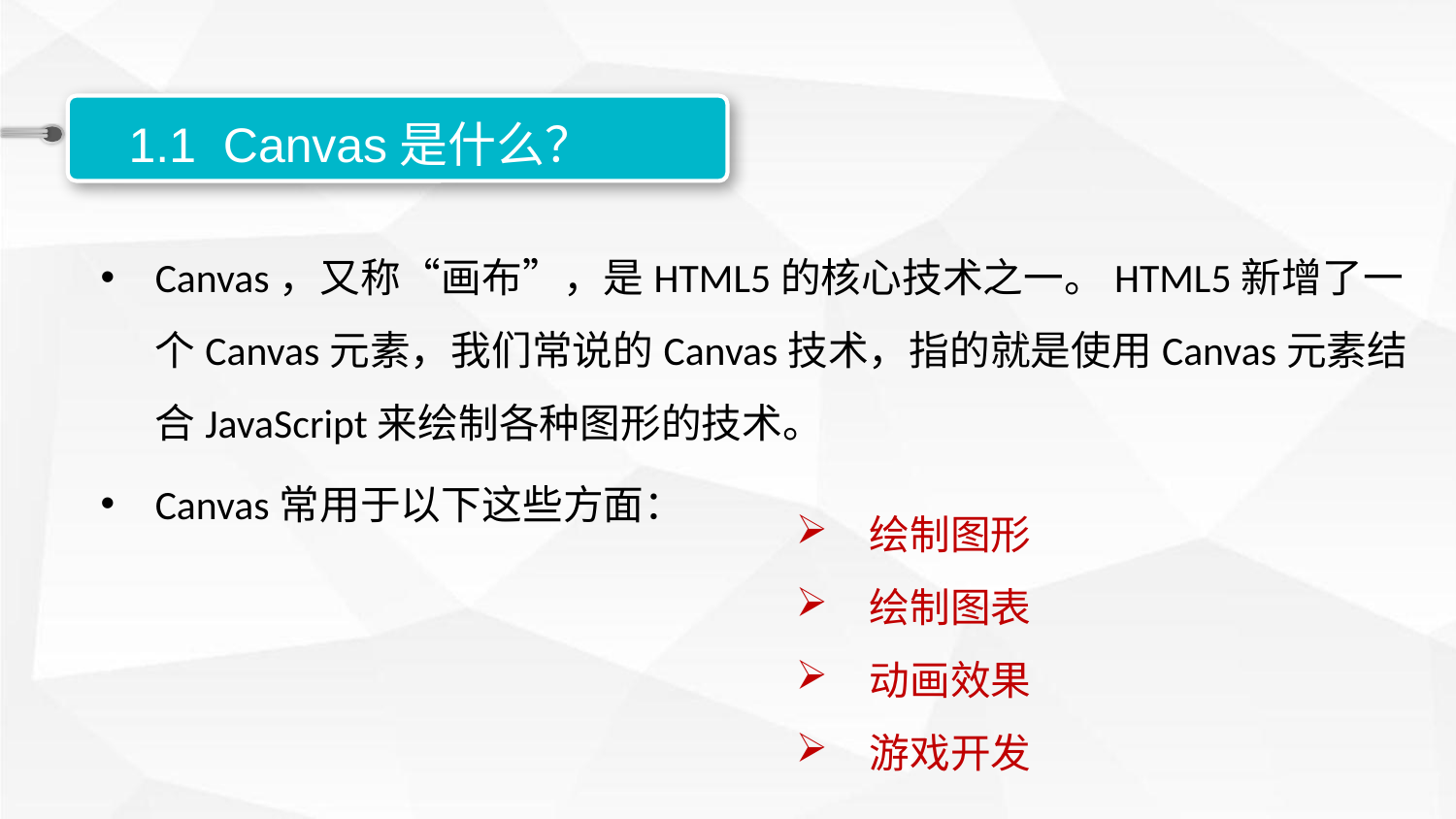

1.1  Canvas是什么？

Canvas，又称“画布”，是HTML5的核心技术之一。HTML5新增了一个Canvas元素，我们常说的Canvas技术，指的就是使用Canvas元素结合JavaScript来绘制各种图形的技术。
Canvas常用于以下这些方面：
  绘制图形
  绘制图表
  动画效果
  游戏开发